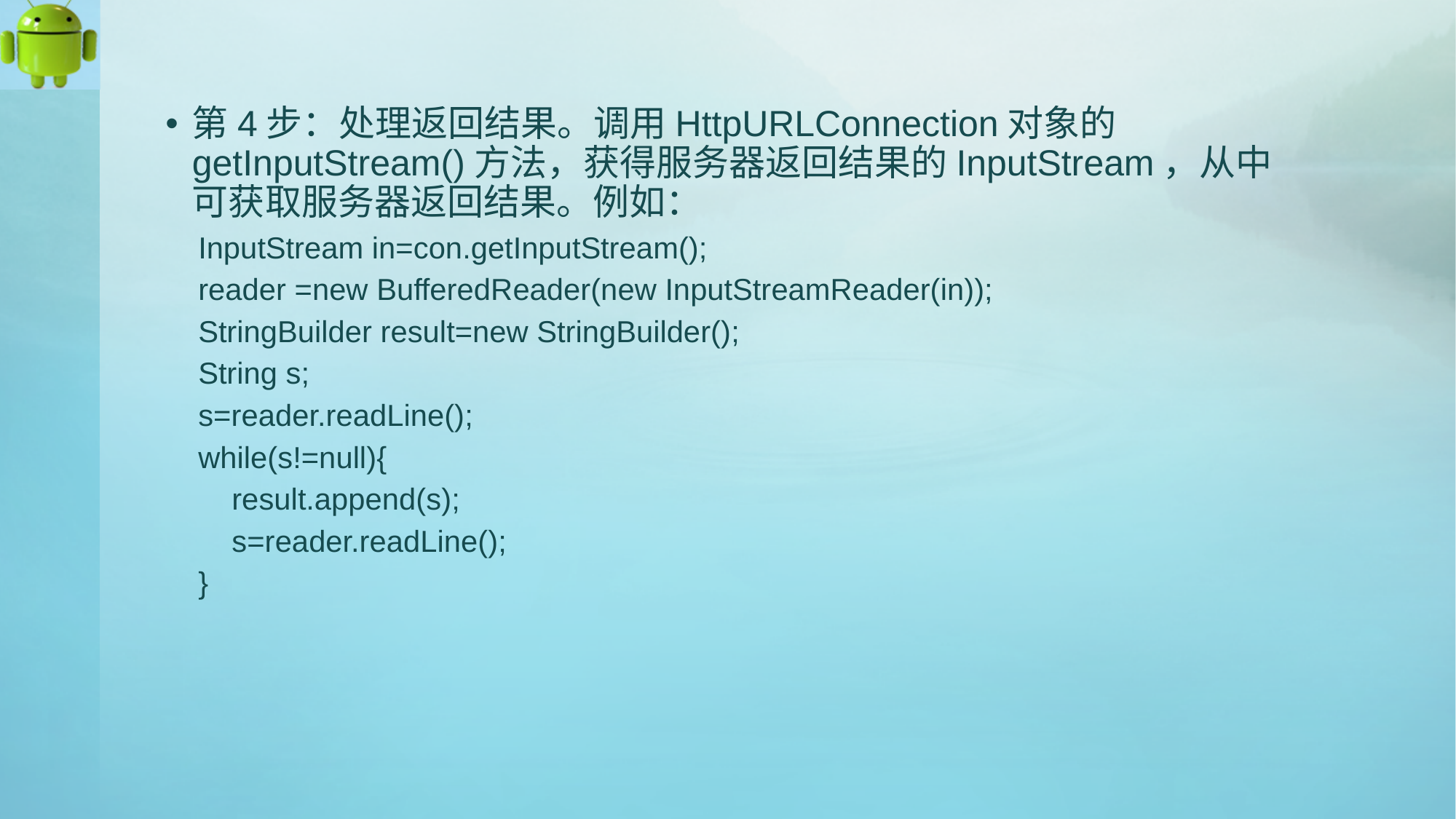

第4步：处理返回结果。调用HttpURLConnection对象的getInputStream()方法，获得服务器返回结果的InputStream，从中可获取服务器返回结果。例如：
InputStream in=con.getInputStream();
reader =new BufferedReader(new InputStreamReader(in));
StringBuilder result=new StringBuilder();
String s;
s=reader.readLine();
while(s!=null){
    result.append(s);
    s=reader.readLine();
}